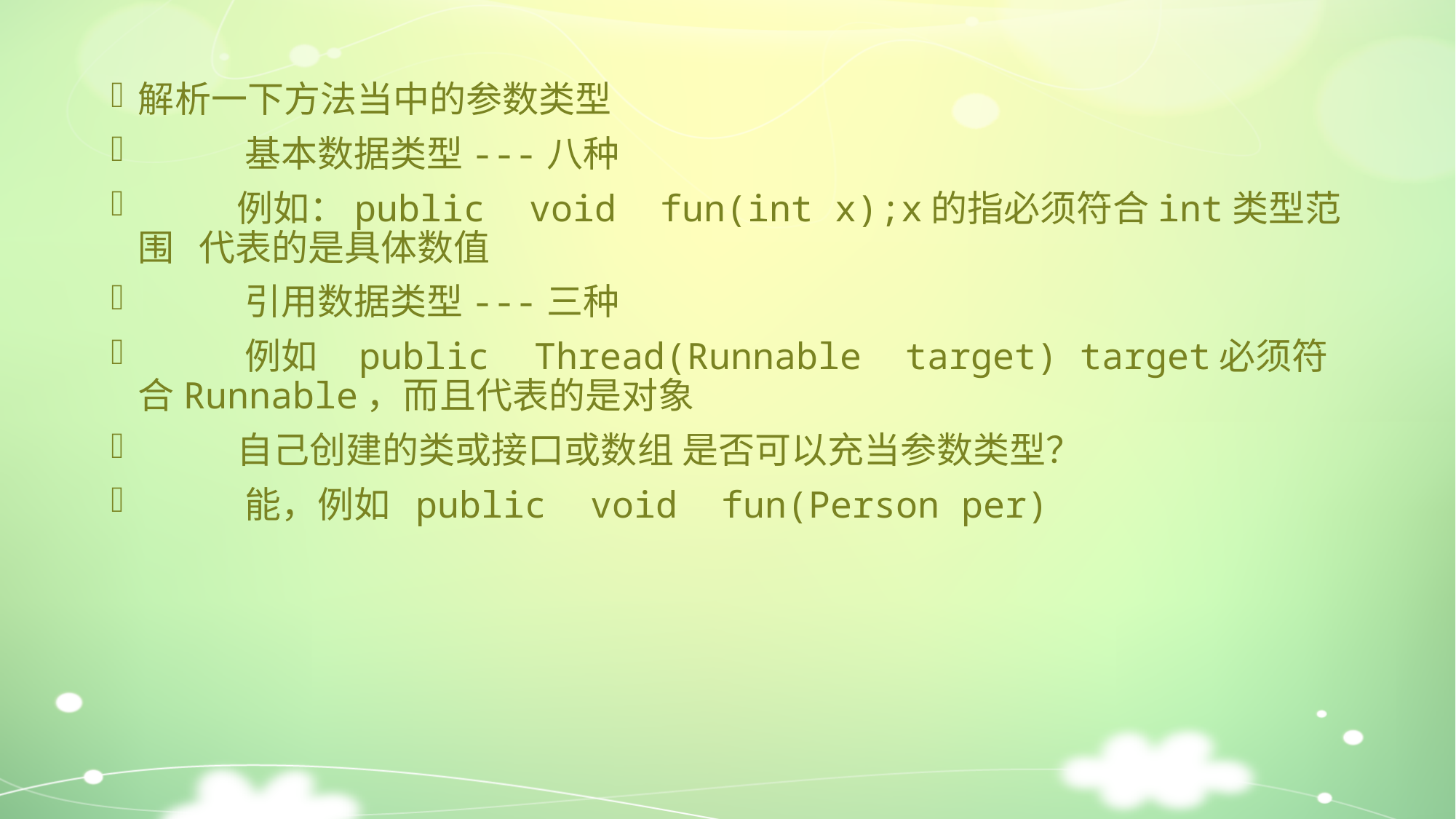

解析一下方法当中的参数类型
            基本数据类型---八种
           例如：public  void  fun(int x);x的指必须符合int类型范围   代表的是具体数值
            引用数据类型---三种
            例如    public  Thread(Runnable  target) target必须符合Runnable，而且代表的是对象
           自己创建的类或接口或数组 是否可以充当参数类型？
            能，例如  public  void  fun(Person per)